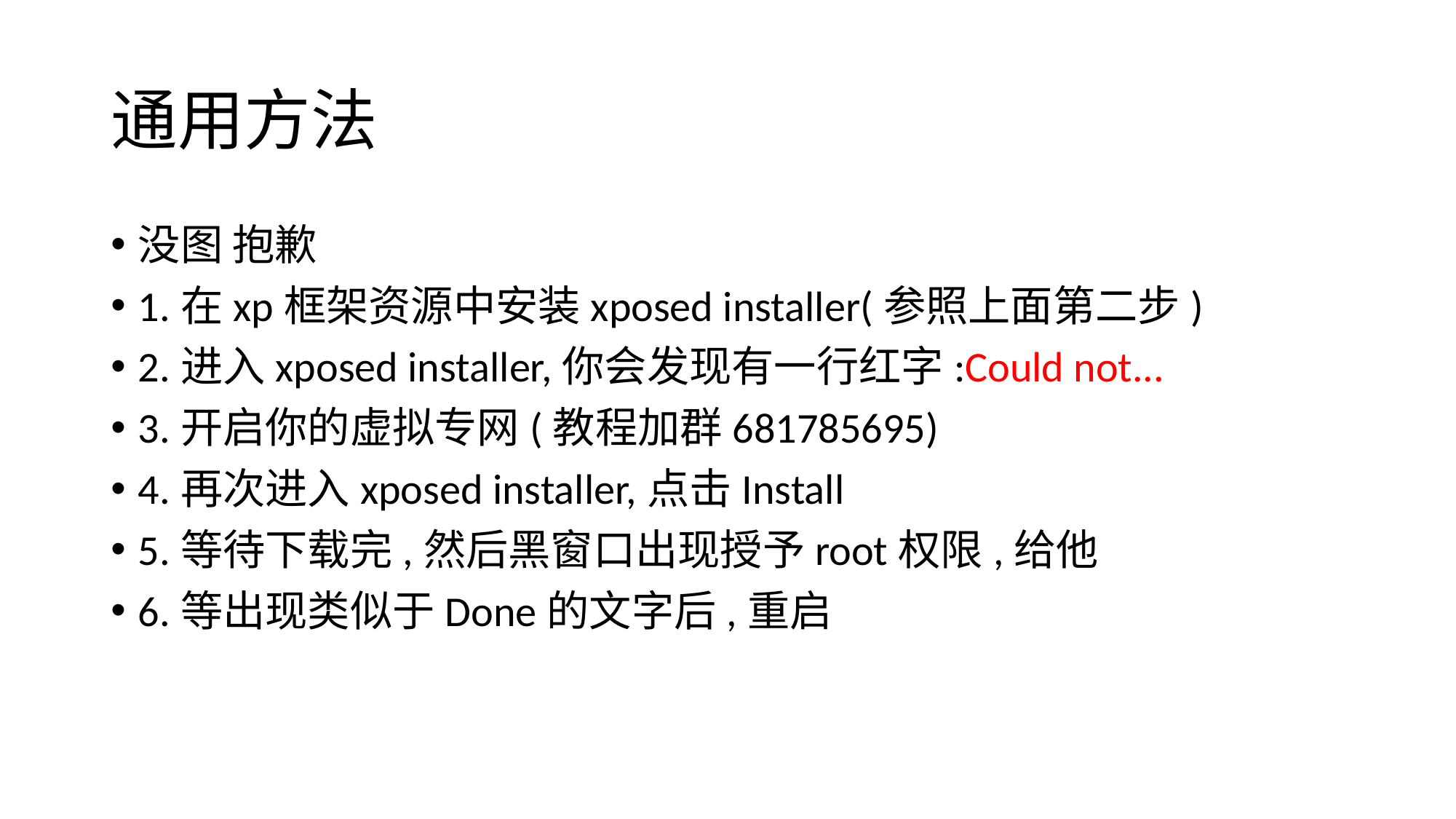

# 通用方法
没图 抱歉
1.在xp框架资源中安装xposed installer(参照上面第二步)
2.进入xposed installer,你会发现有一行红字:Could not...
3.开启你的虚拟专网(教程加群681785695)
4.再次进入xposed installer,点击Install
5.等待下载完,然后黑窗口出现授予root权限,给他
6.等出现类似于Done的文字后,重启